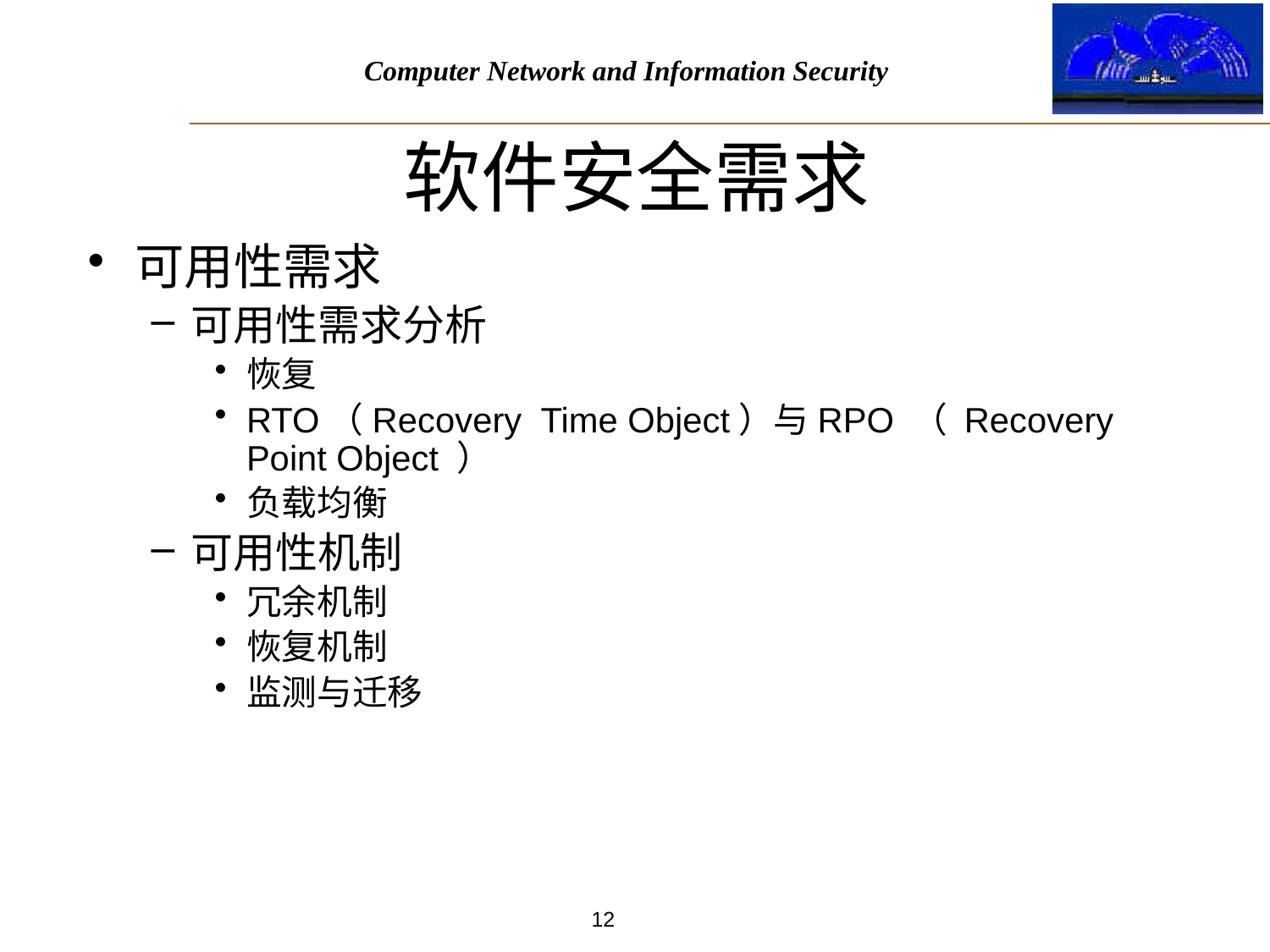

软件安全需求
可用性需求
可用性需求分析
恢复
RTO（Recovery  Time Object）与RPO （ Recovery  Point Object ）
负载均衡
可用性机制
冗余机制
恢复机制
监测与迁移

12